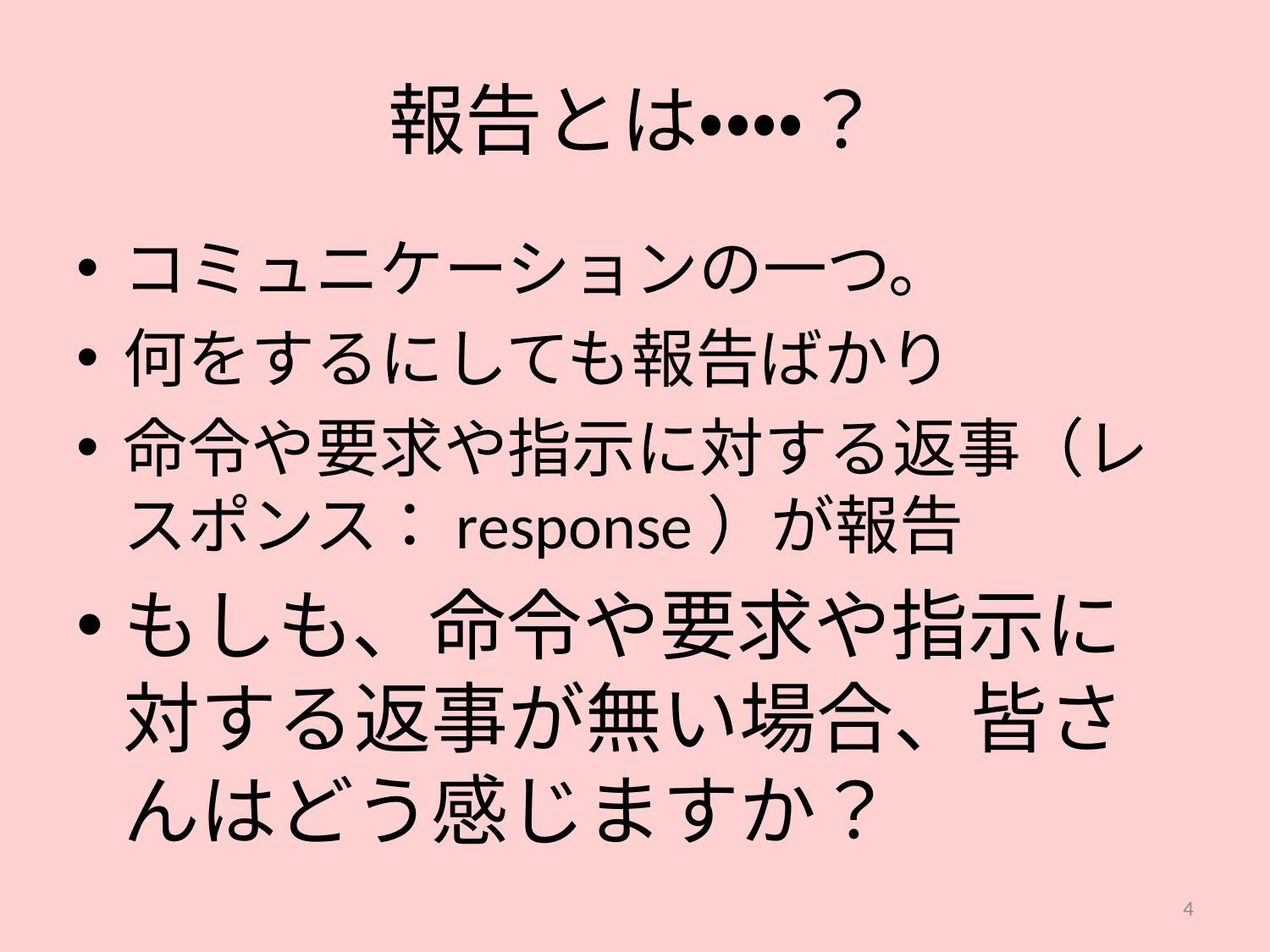

# 報告とは・・・・？
コミュニケーションの一つ。
何をするにしても報告ばかり
命令や要求や指示に対する返事（レスポンス：response）が報告
もしも、命令や要求や指示に対する返事が無い場合、皆さんはどう感じますか？
4